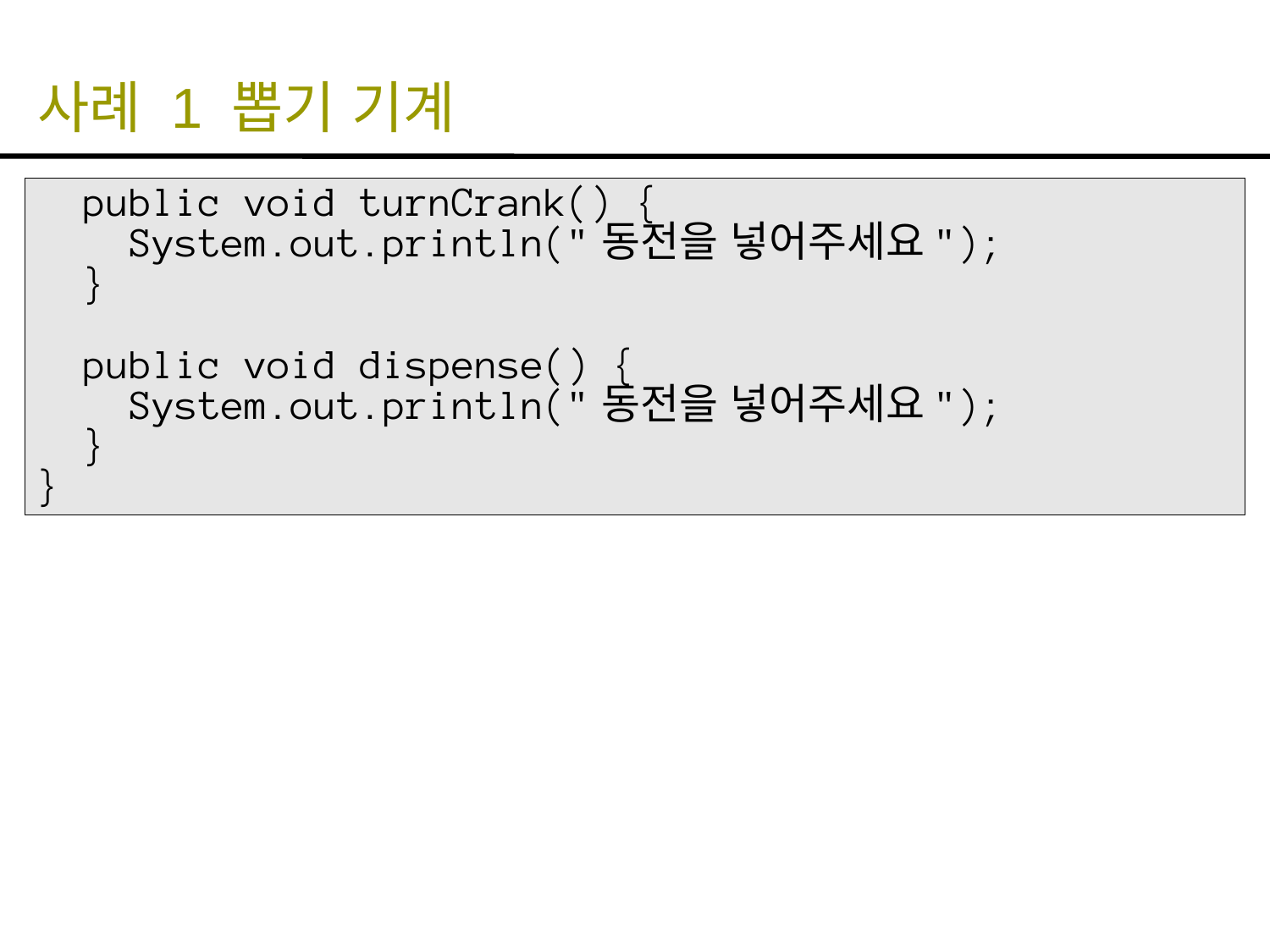

# 사례 1 뽑기 기계

  public void turnCrank() {
    System.out.println("동전을 넣어주세요");
  }

  public void dispense() {
    System.out.println("동전을 넣어주세요");
  }
}